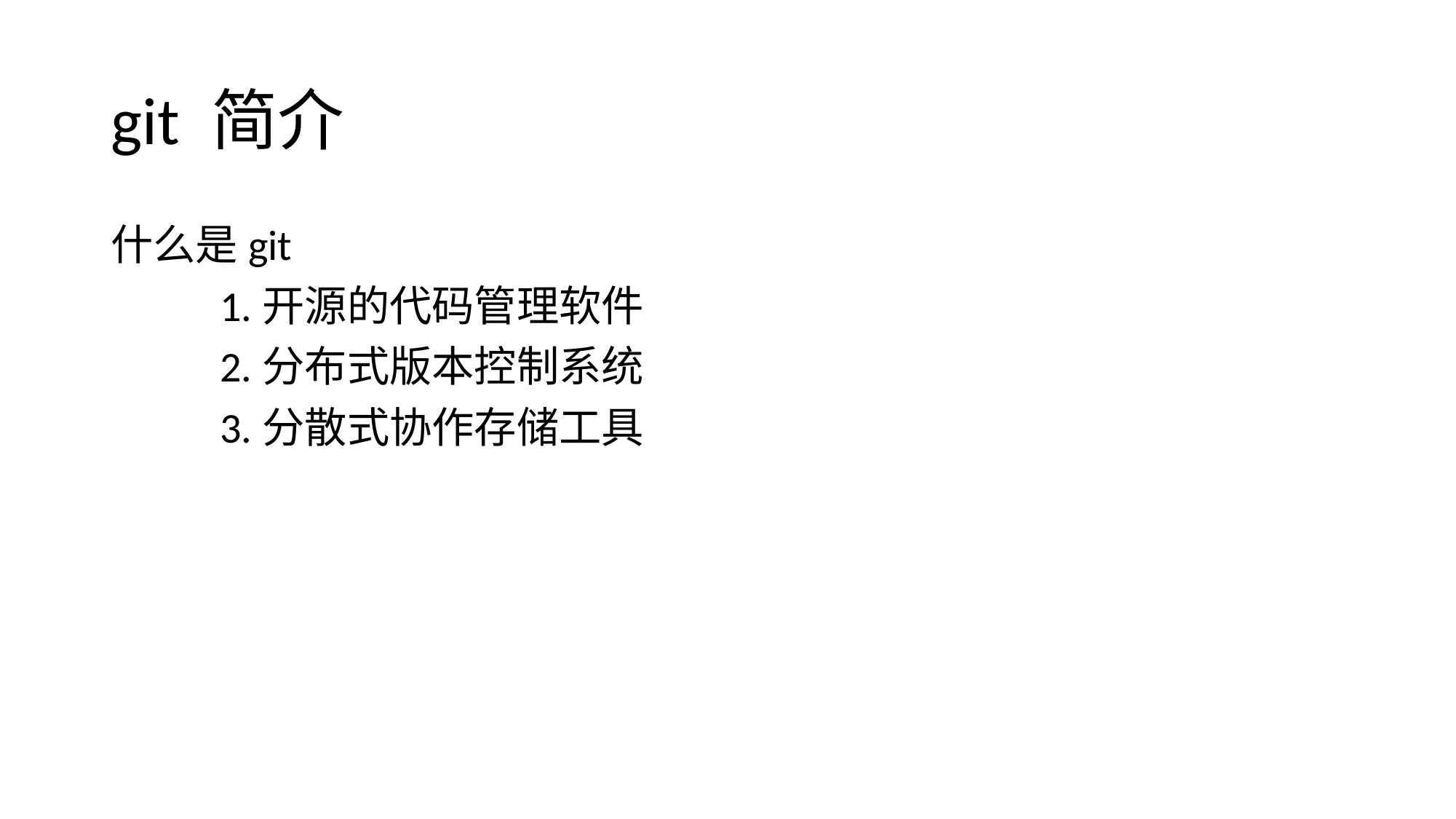

# git 简介
什么是git
	1.开源的代码管理软件
	2.分布式版本控制系统
	3.分散式协作存储工具